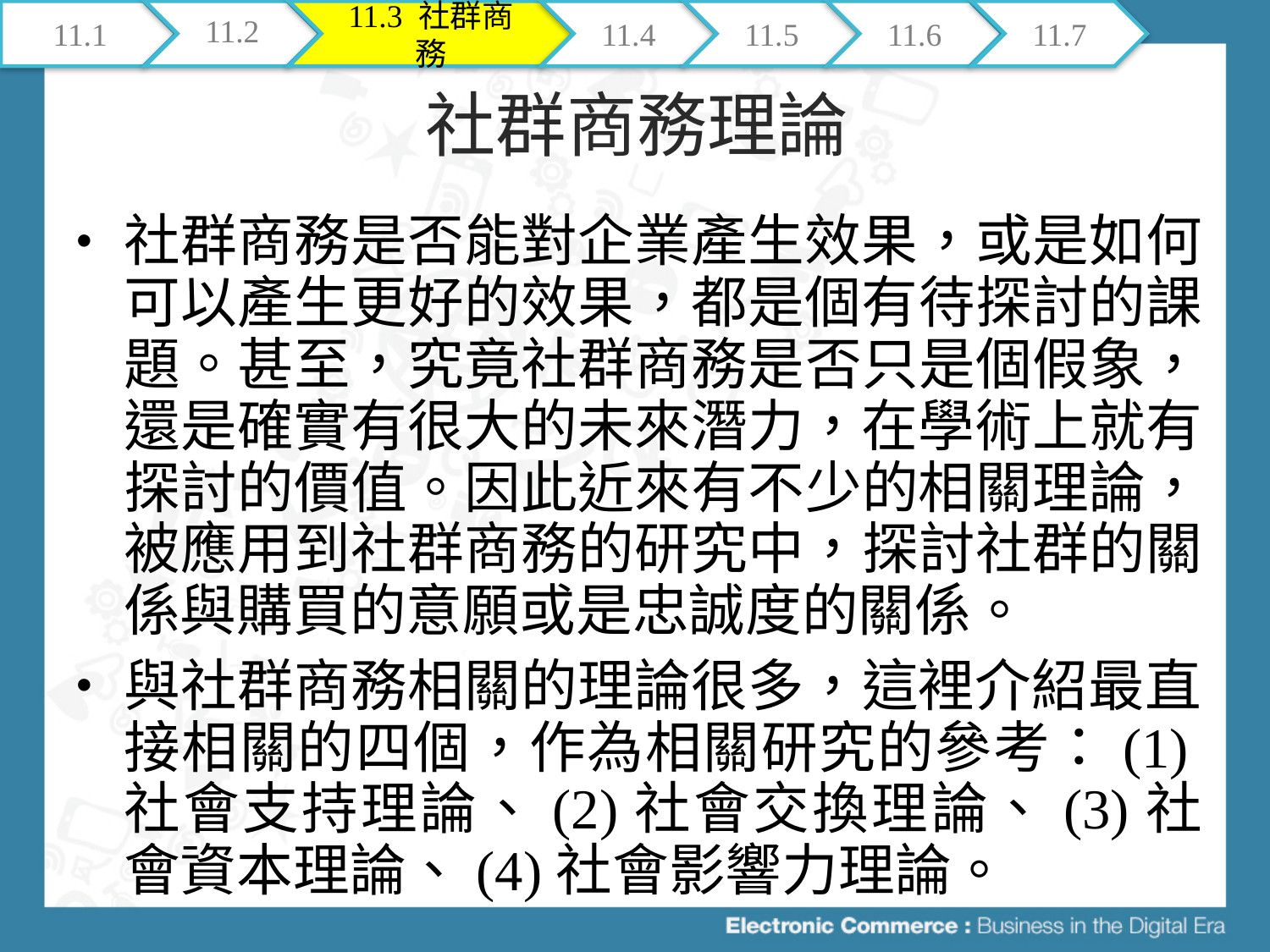

11.1
11.2
11.3 社群商務
11.4
11.5
11.6
11.7
# 社群商務理論
社群商務是否能對企業產生效果，或是如何可以產生更好的效果，都是個有待探討的課題。甚至，究竟社群商務是否只是個假象，還是確實有很大的未來潛力，在學術上就有探討的價值。因此近來有不少的相關理論，被應用到社群商務的研究中，探討社群的關係與購買的意願或是忠誠度的關係。
與社群商務相關的理論很多，這裡介紹最直接相關的四個，作為相關研究的參考：(1)社會支持理論、(2)社會交換理論、(3)社會資本理論、(4)社會影響力理論。